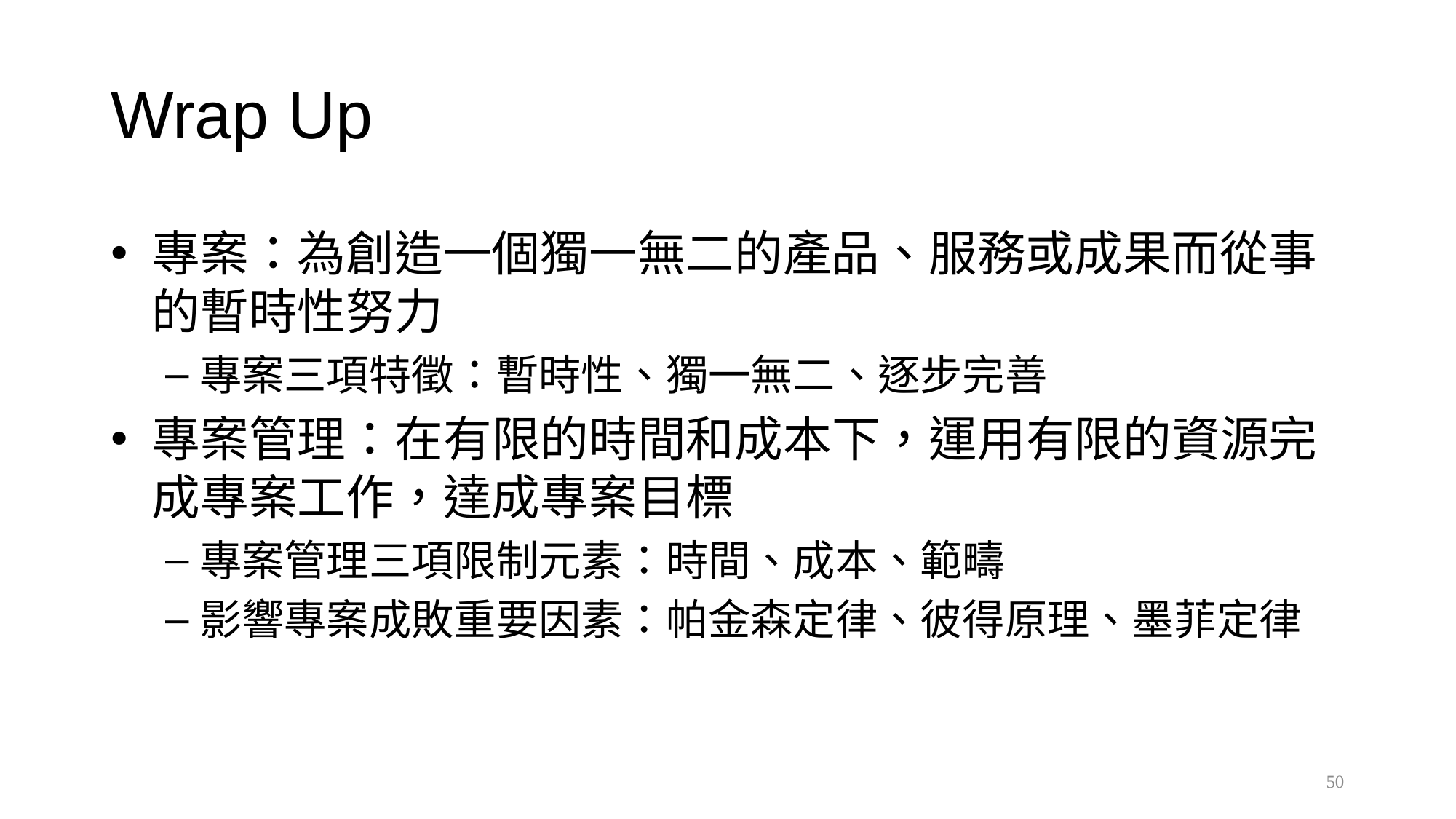

# Wrap Up
專案：為創造一個獨一無二的產品、服務或成果而從事的暫時性努力
專案三項特徵：暫時性、獨一無二、逐步完善
專案管理：在有限的時間和成本下，運用有限的資源完成專案工作，達成專案目標
專案管理三項限制元素：時間、成本、範疇
影響專案成敗重要因素：帕金森定律、彼得原理、墨菲定律

50